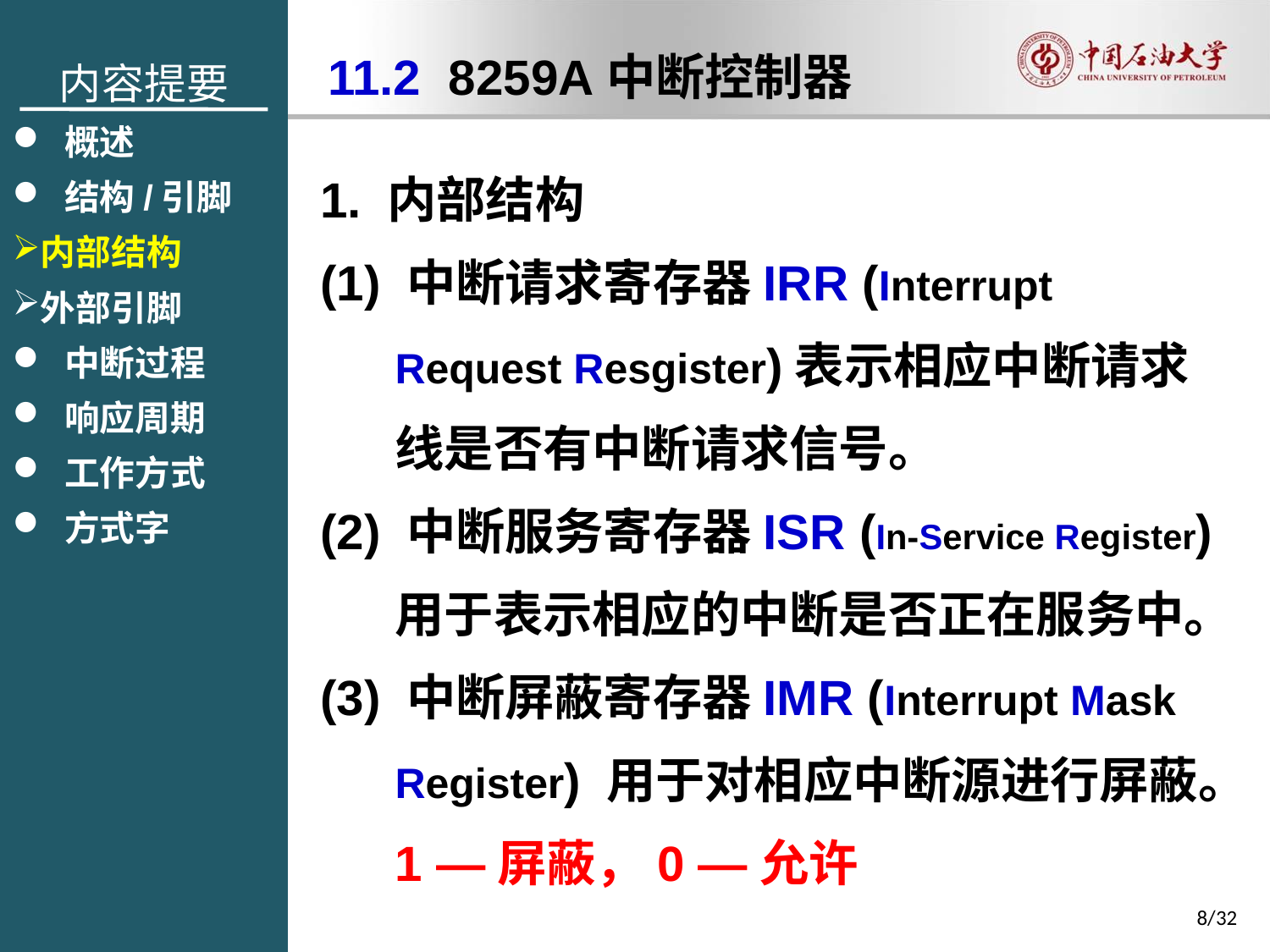

内容提要
 概述
 结构/引脚
内部结构
外部引脚
 中断过程
 响应周期
 工作方式
 方式字
11.2  8259A中断控制器
1. 内部结构
(1) 中断请求寄存器IRR (Interrupt Request Resgister)表示相应中断请求线是否有中断请求信号。
(2) 中断服务寄存器ISR (In-Service Register)用于表示相应的中断是否正在服务中。
(3) 中断屏蔽寄存器IMR (Interrupt Mask Register) 用于对相应中断源进行屏蔽。
1 —屏蔽，0 —允许
8/32